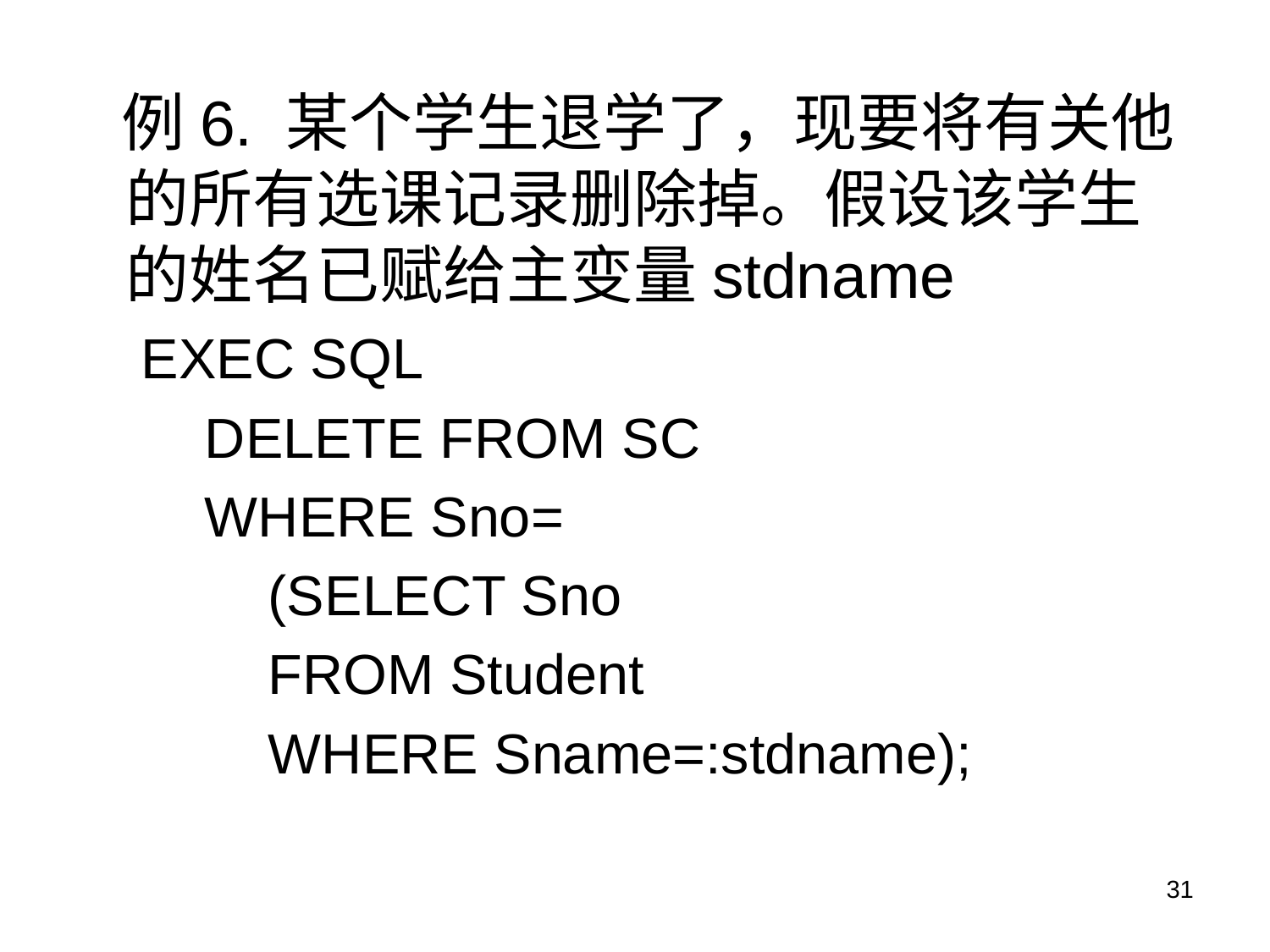

例6. 某个学生退学了，现要将有关他的所有选课记录删除掉。假设该学生的姓名已赋给主变量stdname
EXEC SQL
DELETE FROM SC
WHERE Sno=
(SELECT Sno
FROM Student
WHERE Sname=:stdname);

31